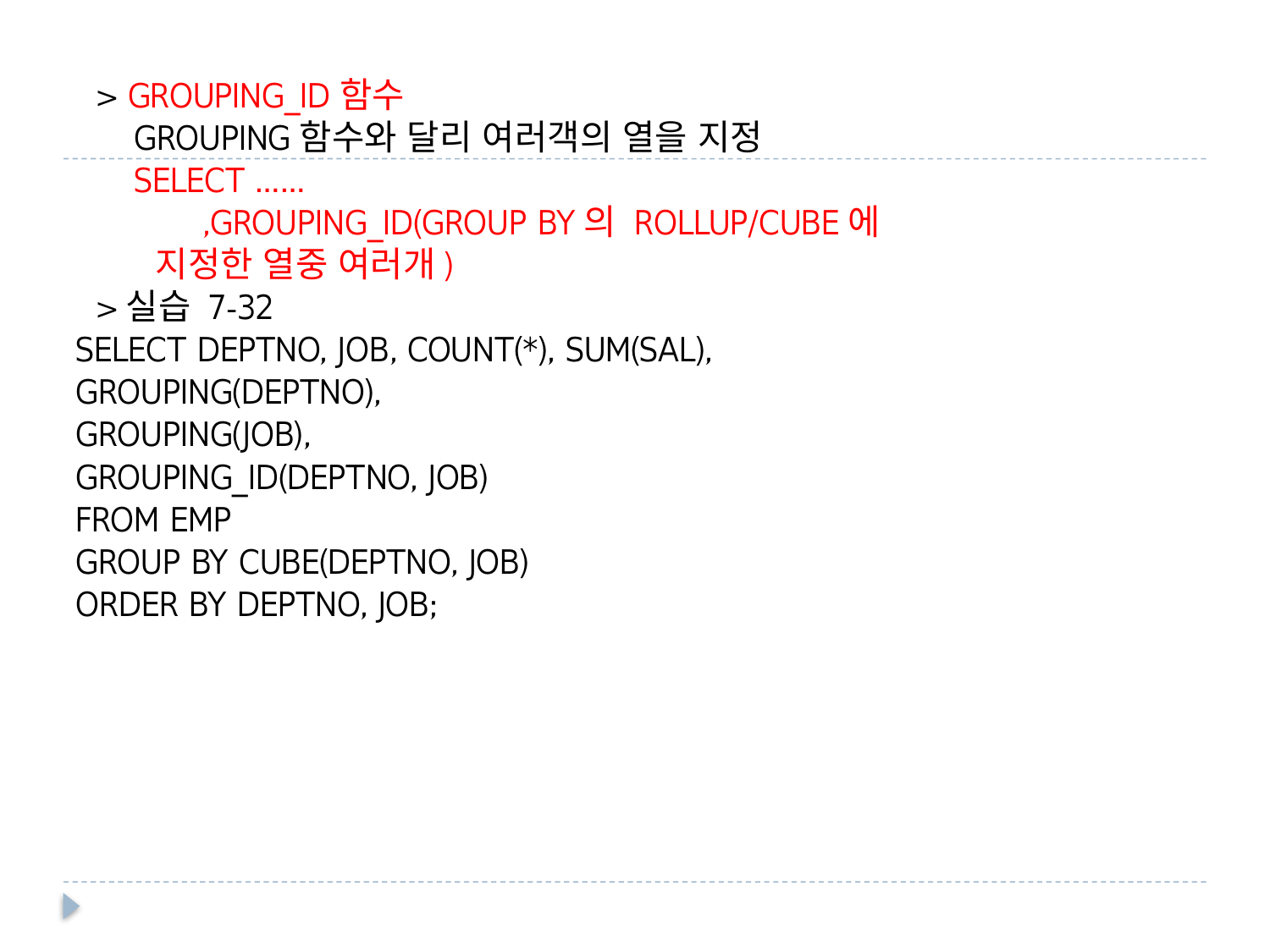

> GROUPING_ID함수
     GROUPING함수와 달리 여러객의 열을 지정
     SELECT ……
	,GROUPING_ID(GROUP BY의 ROLLUP/CUBE에
        지정한 열중 여러개)
  >실습 7-32
SELECT DEPTNO, JOB, COUNT(*), SUM(SAL),
GROUPING(DEPTNO),
GROUPING(JOB),
GROUPING_ID(DEPTNO, JOB)
FROM EMP
GROUP BY CUBE(DEPTNO, JOB)
ORDER BY DEPTNO, JOB;